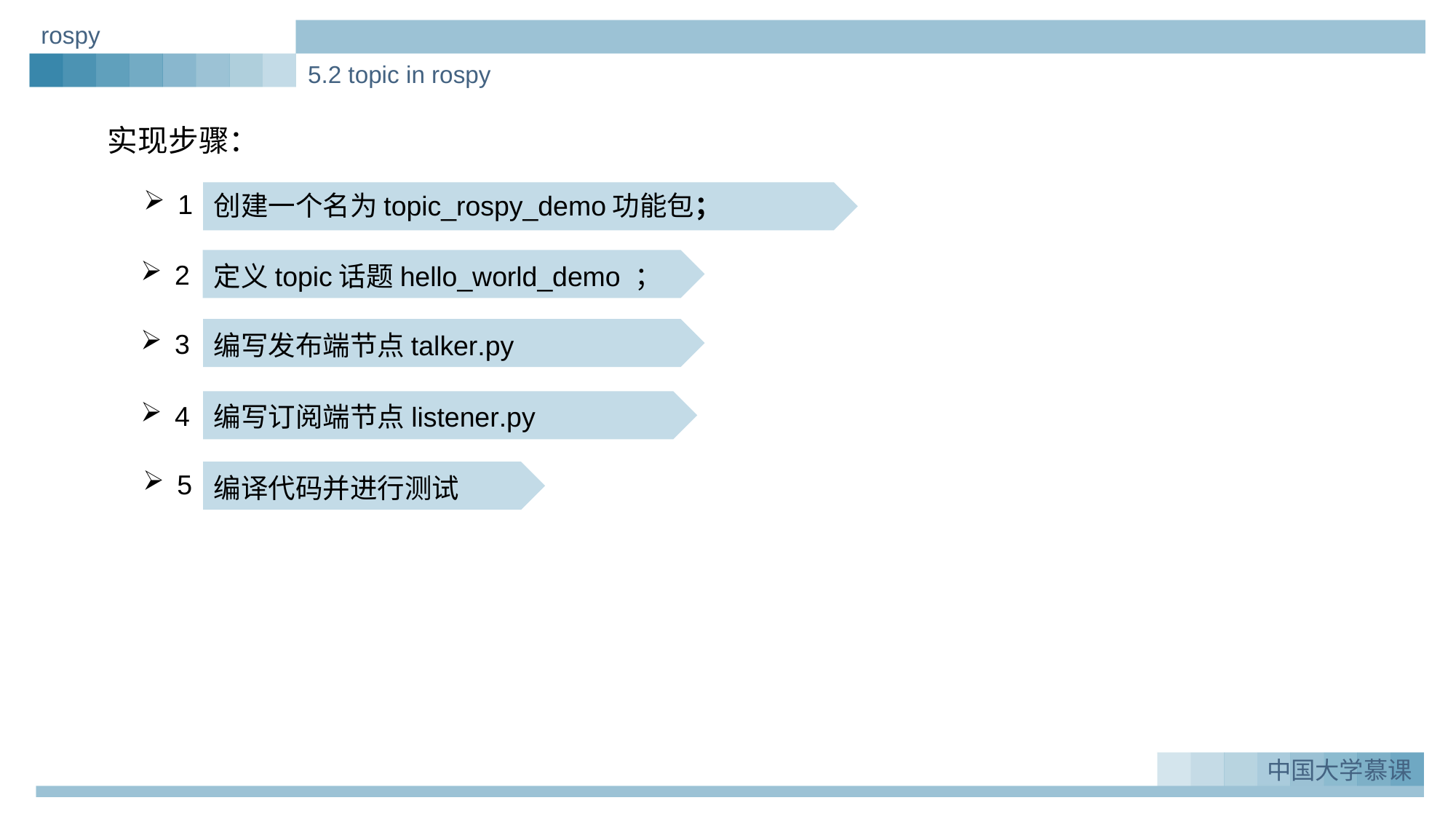

rospy
5.2 topic in rospy
实现步骤：
1

创建一个名为topic_rospy_demo功能包；

2
定义topic话题hello_world_demo ；

3
编写发布端节点talker.py

4
编写订阅端节点listener.py
5

编译代码并进行测试
中国大学慕课